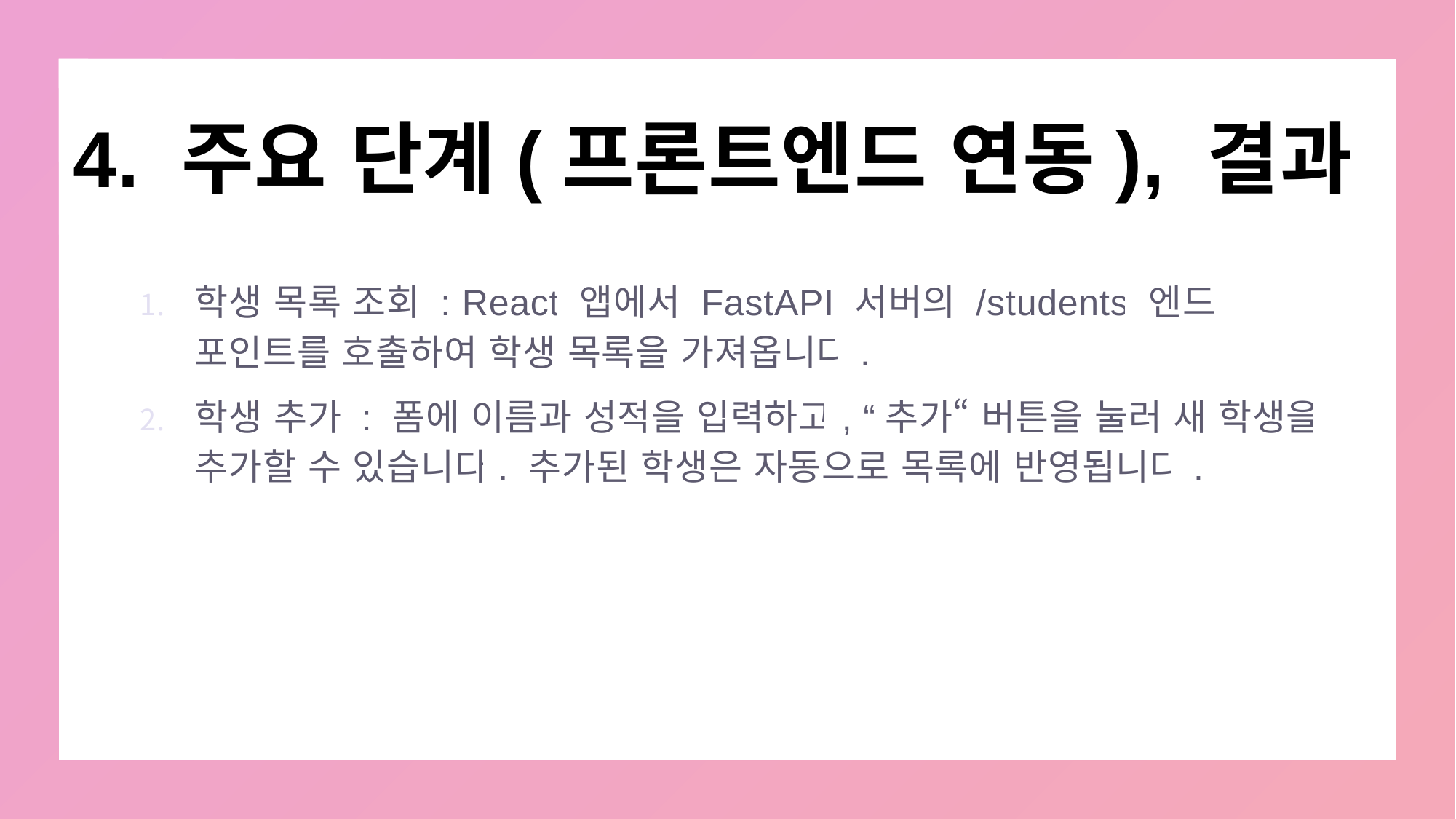

# 4. 주요 단계(프론트엔드 연동), 결과
학생 목록 조회 : React 앱에서 FastAPI 서버의 /students 엔드 포인트를 호출하여 학생 목록을 가져옵니다.
학생 추가 : 폼에 이름과 성적을 입력하고, “추가“ 버튼을 눌러 새 학생을 추가할 수 있습니다. 추가된 학생은 자동으로 목록에 반영됩니다.